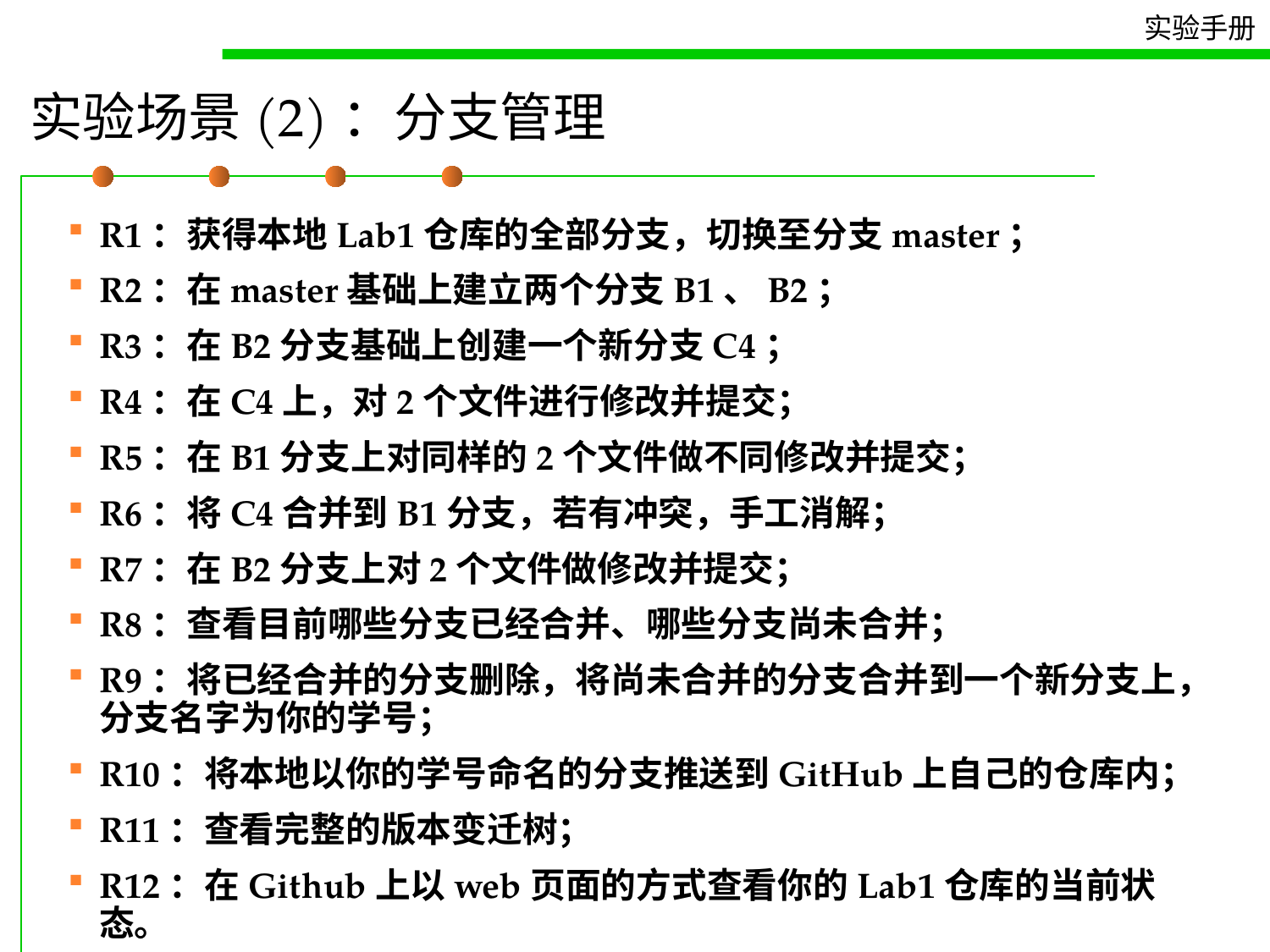

# 实验场景(2)：分支管理
R1：获得本地Lab1仓库的全部分支，切换至分支master；
R2：在master基础上建立两个分支B1、B2；
R3：在B2分支基础上创建一个新分支C4；
R4：在C4上，对2个文件进行修改并提交；
R5：在B1分支上对同样的2个文件做不同修改并提交；
R6：将C4合并到B1分支，若有冲突，手工消解；
R7：在B2分支上对2个文件做修改并提交；
R8：查看目前哪些分支已经合并、哪些分支尚未合并；
R9：将已经合并的分支删除，将尚未合并的分支合并到一个新分支上，分支名字为你的学号；
R10：将本地以你的学号命名的分支推送到GitHub上自己的仓库内；
R11：查看完整的版本变迁树；
R12：在Github上以web页面的方式查看你的Lab1仓库的当前状态。